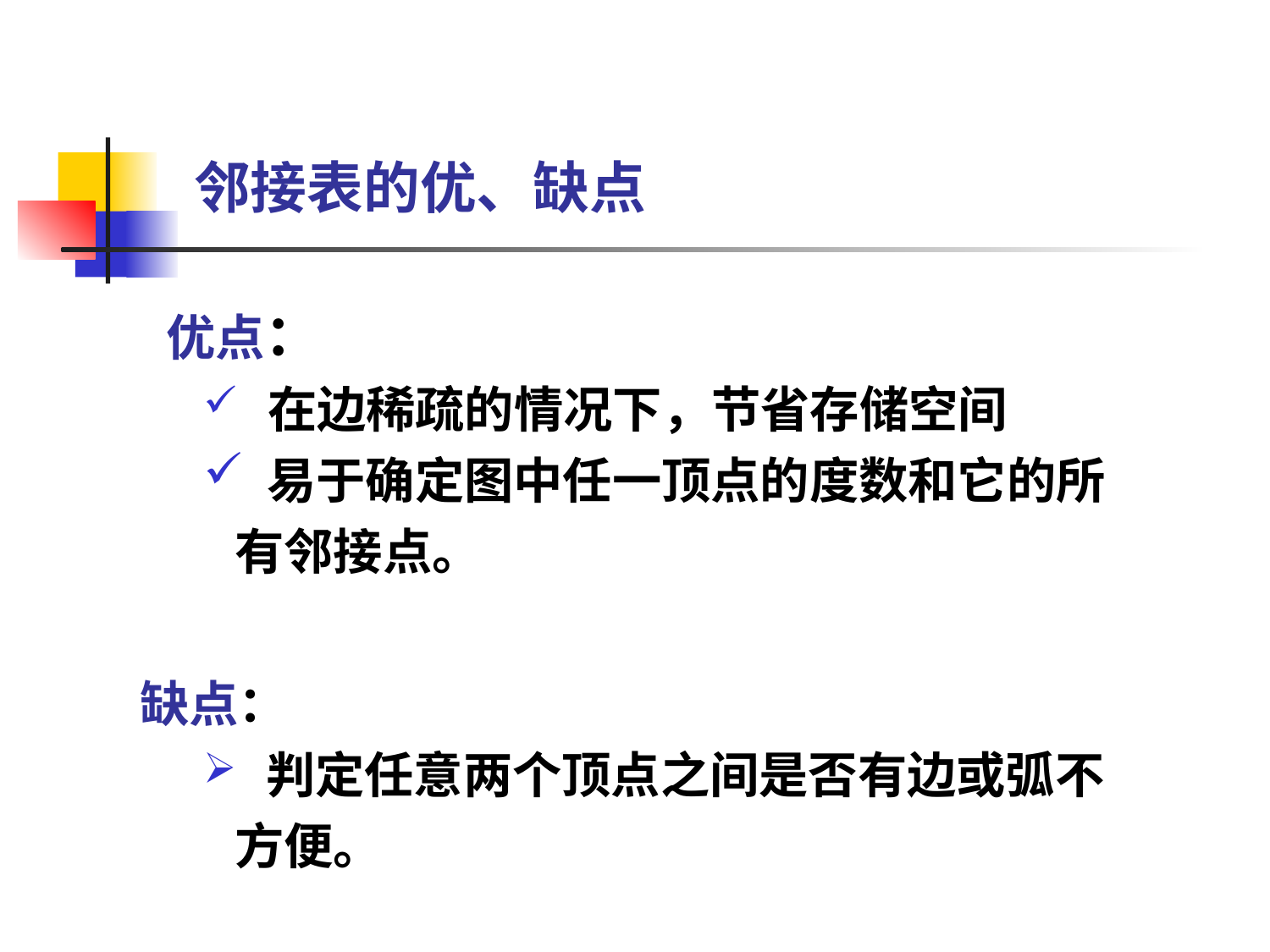

邻接表的优、缺点

      优点：
  在边稀疏的情况下，节省存储空间
 易于确定图中任一顶点的度数和它的所有邻接点。

缺点：
  判定任意两个顶点之间是否有边或弧不方便。